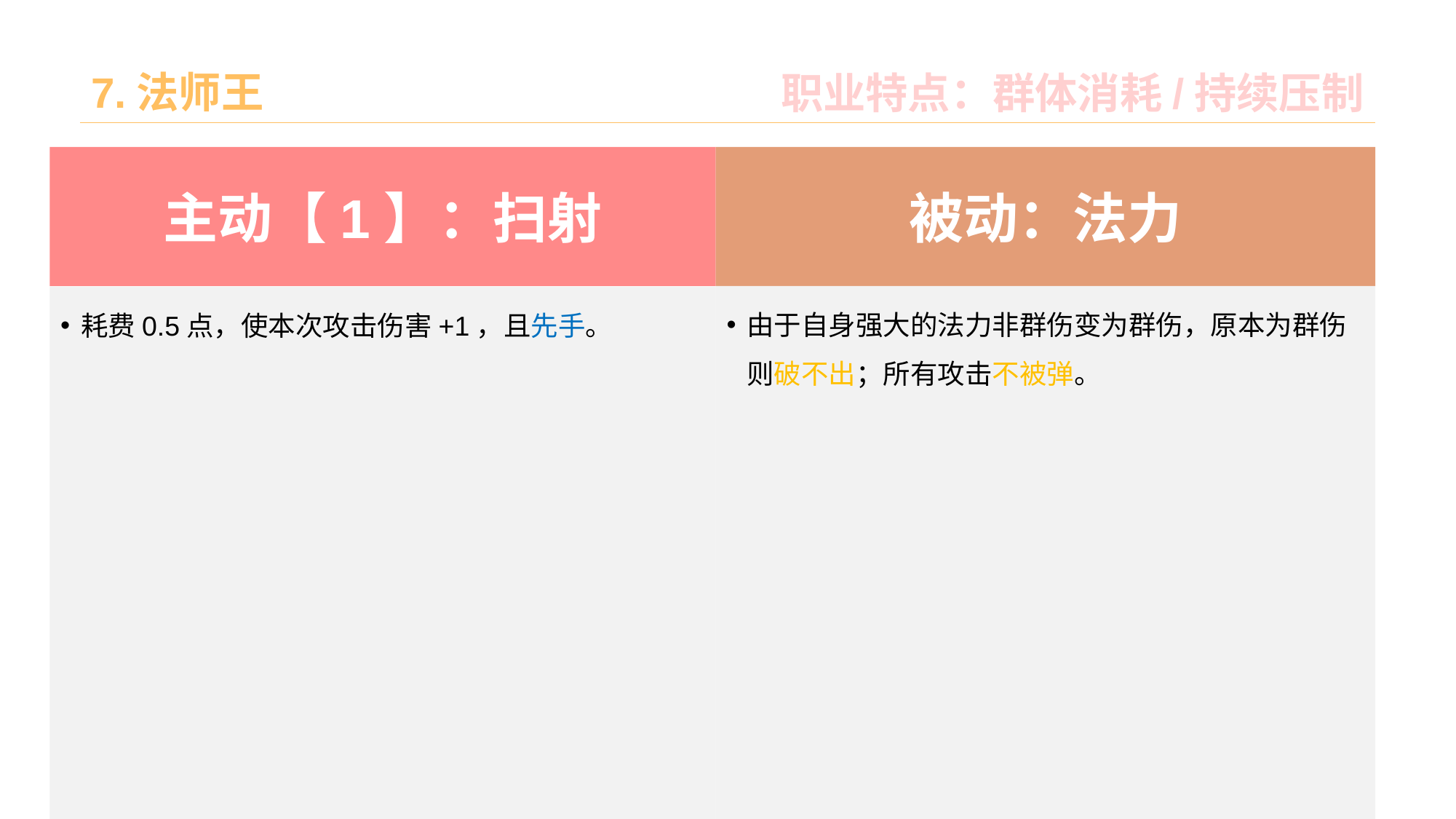

# 7.法师王
职业特点：群体消耗/持续压制
被动：法力
主动【1】：扫射
由于自身强大的法力非群伤变为群伤，原本为群伤则破不出；所有攻击不被弹。
耗费0.5点，使本次攻击伤害+1，且先手。